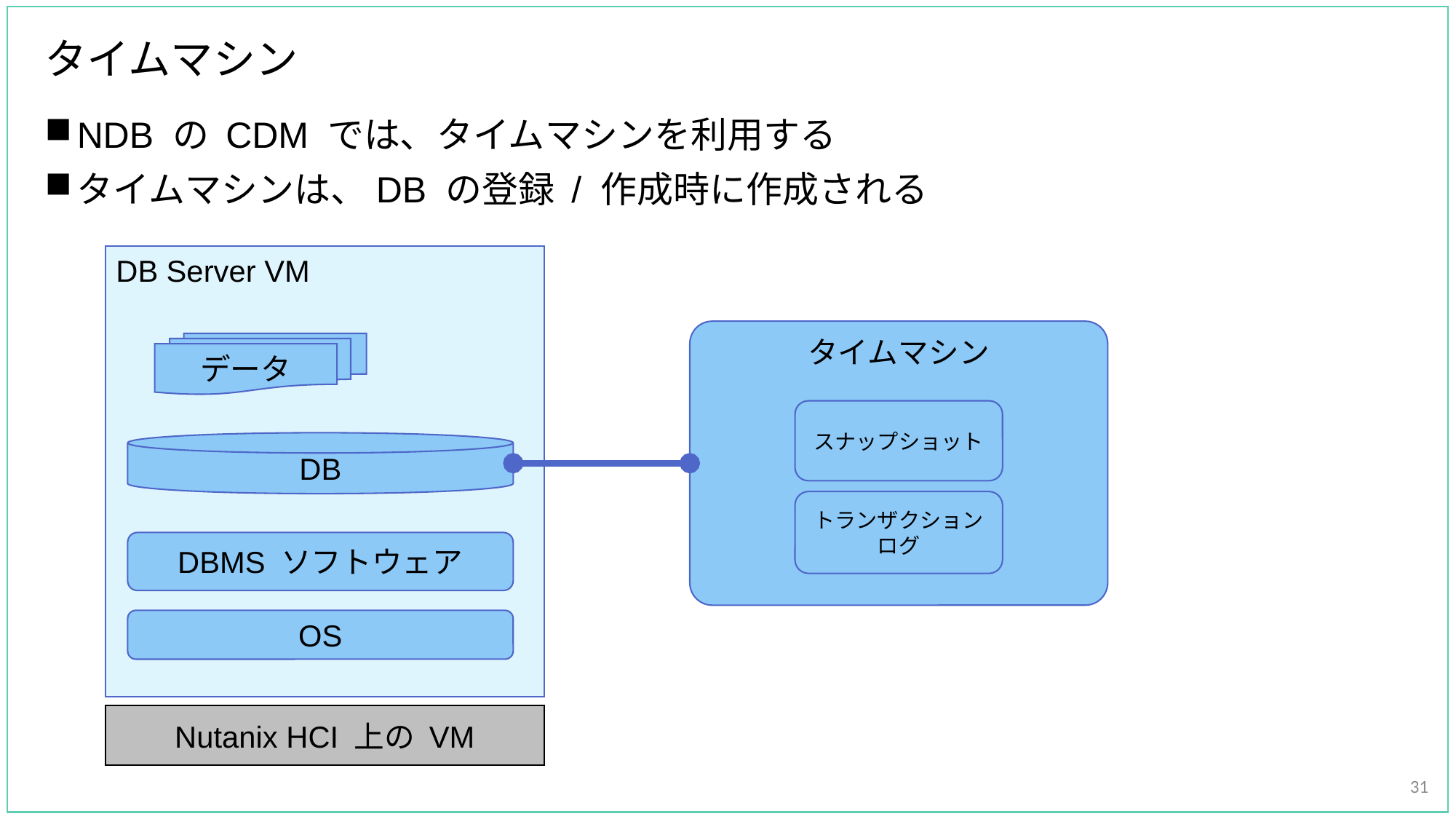

# タイムマシン
NDB の CDM では、タイムマシンを利用する
タイムマシンは、DB の登録 / 作成時に作成される

DB Server VM
タイムマシン
データ
スナップショット
DB
トランザクション
ログ
DBMS ソフトウェア
OS
Nutanix HCI 上の VM
31